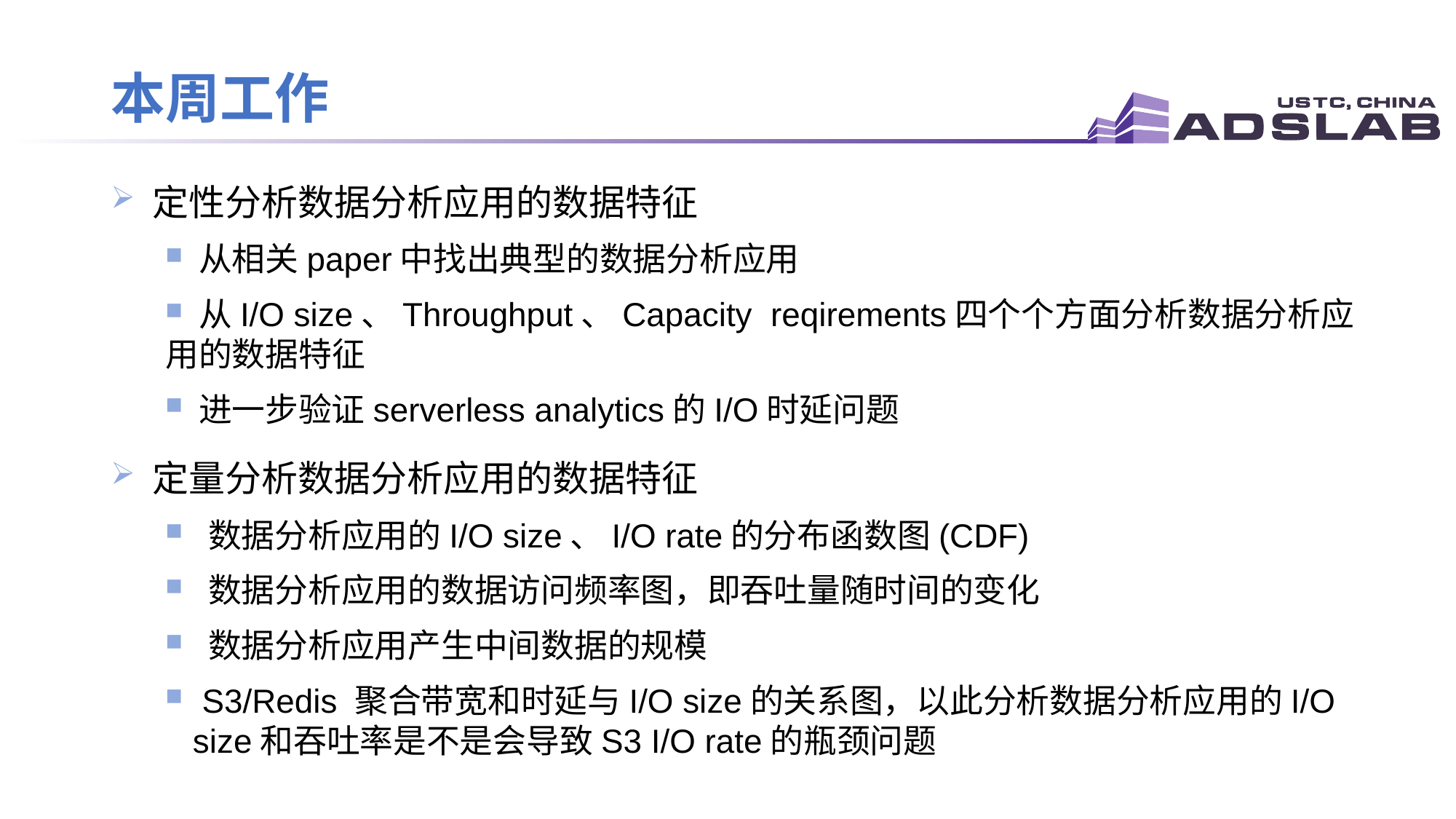

# 本周工作
 定性分析数据分析应用的数据特征
 从相关paper中找出典型的数据分析应用
 从I/O size、Throughput、Capacity  reqirements四个个方面分析数据分析应用的数据特征
 进一步验证serverless analytics的I/O时延问题
 定量分析数据分析应用的数据特征
 数据分析应用的I/O size、I/O rate的分布函数图(CDF)
 数据分析应用的数据访问频率图，即吞吐量随时间的变化
 数据分析应用产生中间数据的规模
 S3/Redis 聚合带宽和时延与I/O size的关系图，以此分析数据分析应用的I/O size和吞吐率是不是会导致S3 I/O rate的瓶颈问题